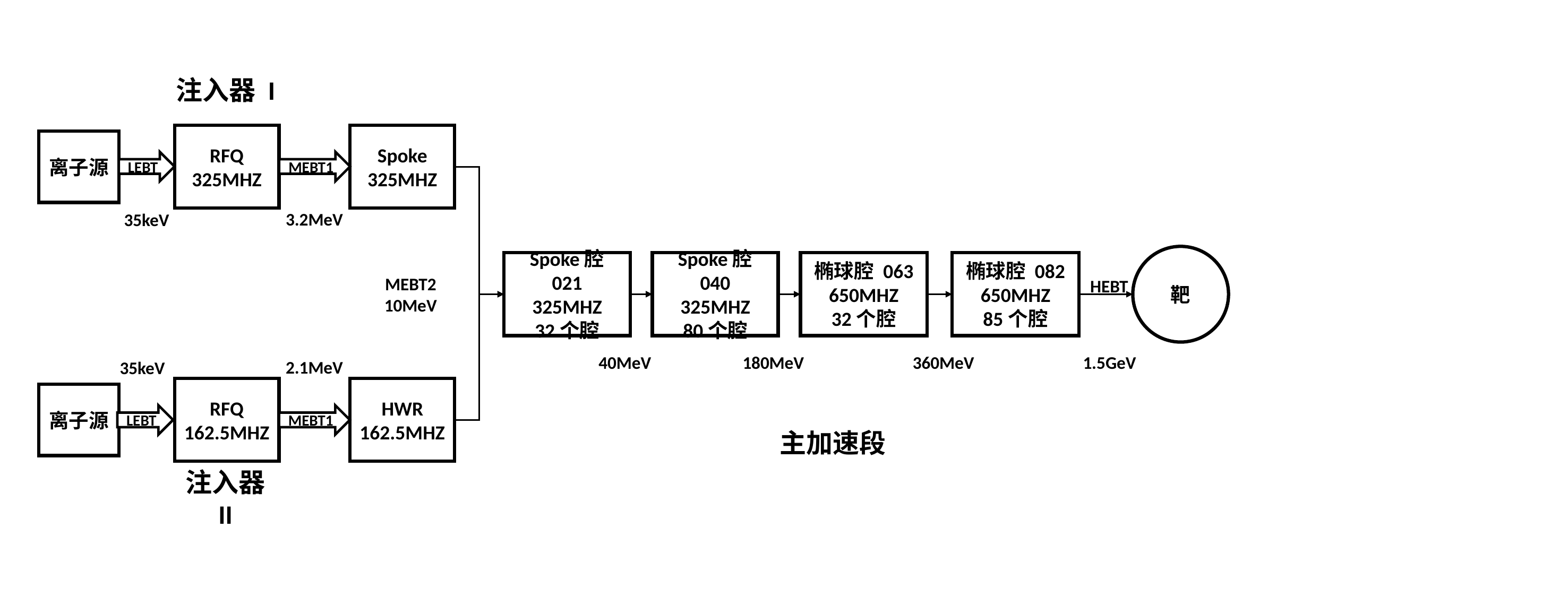

注入器 I
RFQ
325MHZ
Spoke
325MHZ
离子源
MEBT1
LEBT
3.2MeV
35keV
靶
Spoke腔 021
325MHZ
32个腔
Spoke腔 040
325MHZ
80个腔
椭球腔 063
650MHZ
32个腔
椭球腔 082
650MHZ
85个腔
HEBT
MEBT2 10MeV
1.5GeV
40MeV
180MeV
360MeV
2.1MeV
35keV
RFQ
162.5MHZ
HWR
162.5MHZ
离子源
LEBT
MEBT1
主加速段
注入器 II